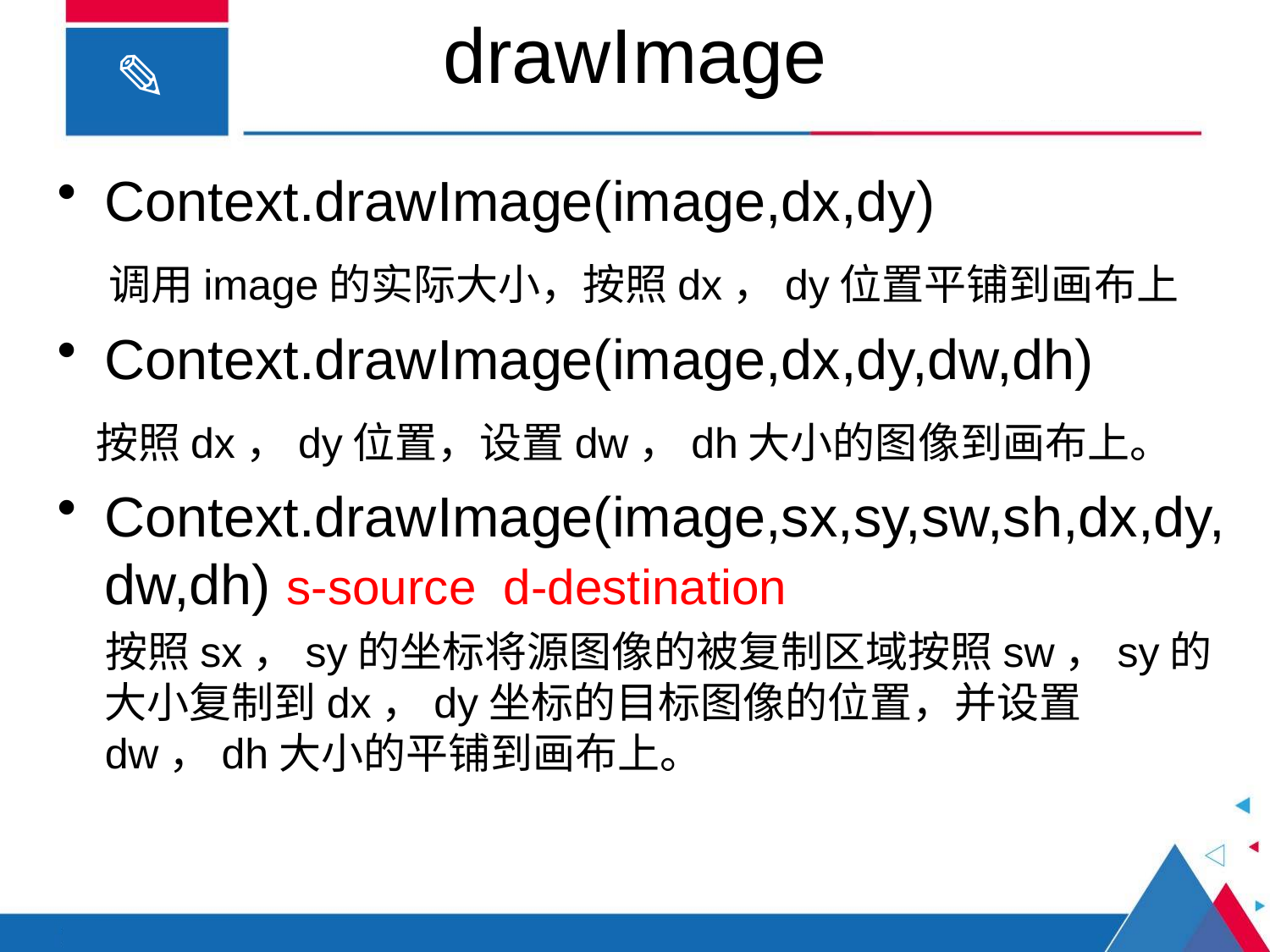

# drawImage
Context.drawImage(image,dx,dy)
   调用image的实际大小，按照dx，dy位置平铺到画布上
Context.drawImage(image,dx,dy,dw,dh)
   按照dx，dy位置，设置dw，dh大小的图像到画布上。
Context.drawImage(image,sx,sy,sw,sh,dx,dy,dw,dh) s-source  d-destination
    按照sx，sy的坐标将源图像的被复制区域按照sw，sy的大小复制到dx，dy坐标的目标图像的位置，并设置dw，dh大小的平铺到画布上。